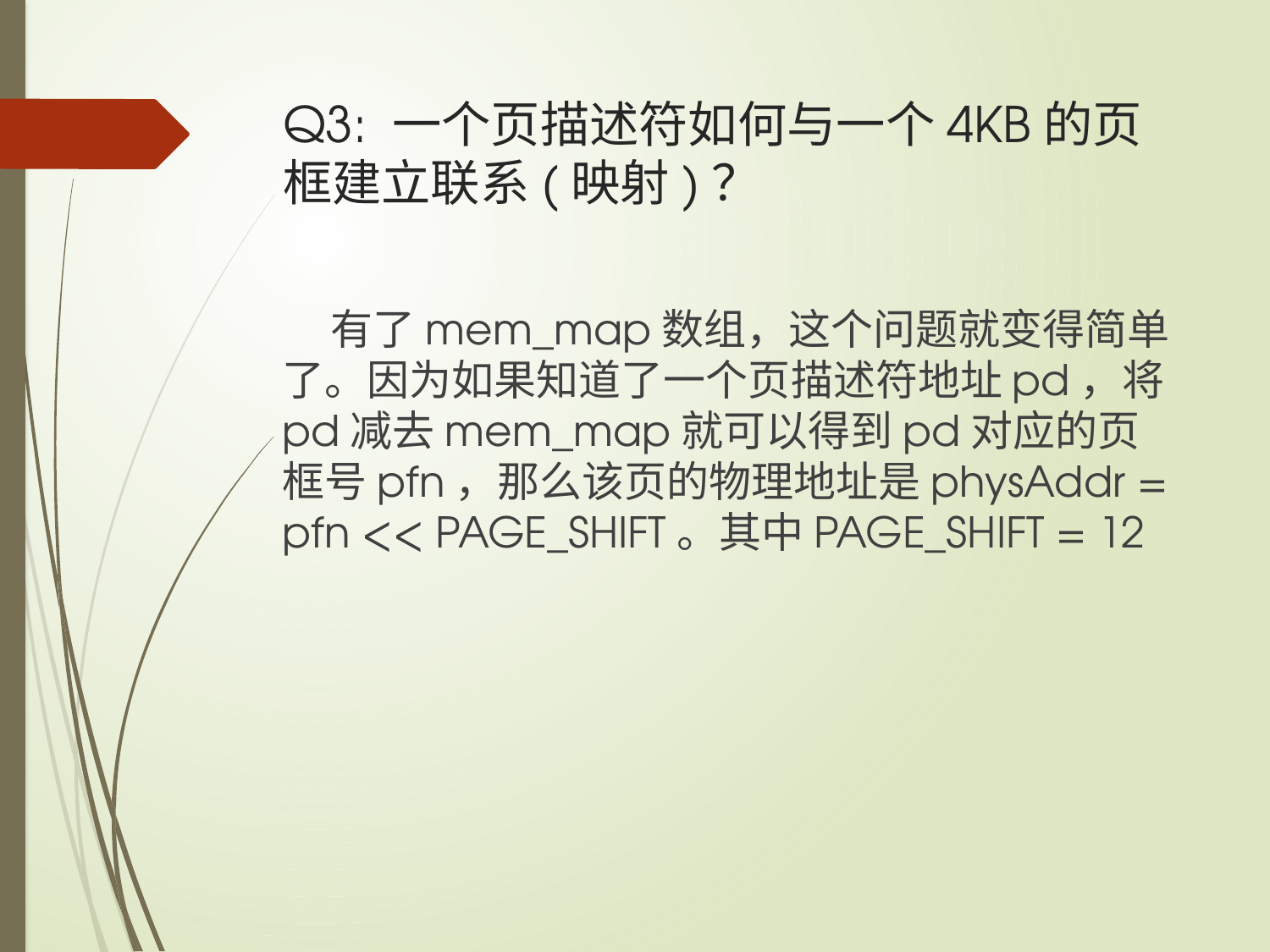

# Q3: 一个页描述符如何与一个4KB的页框建立联系(映射)？
    有了mem_map数组，这个问题就变得简单了。因为如果知道了一个页描述符地址pd，将pd减去mem_map就可以得到pd对应的页框号pfn，那么该页的物理地址是physAddr = pfn << PAGE_SHIFT。其中PAGE_SHIFT = 12